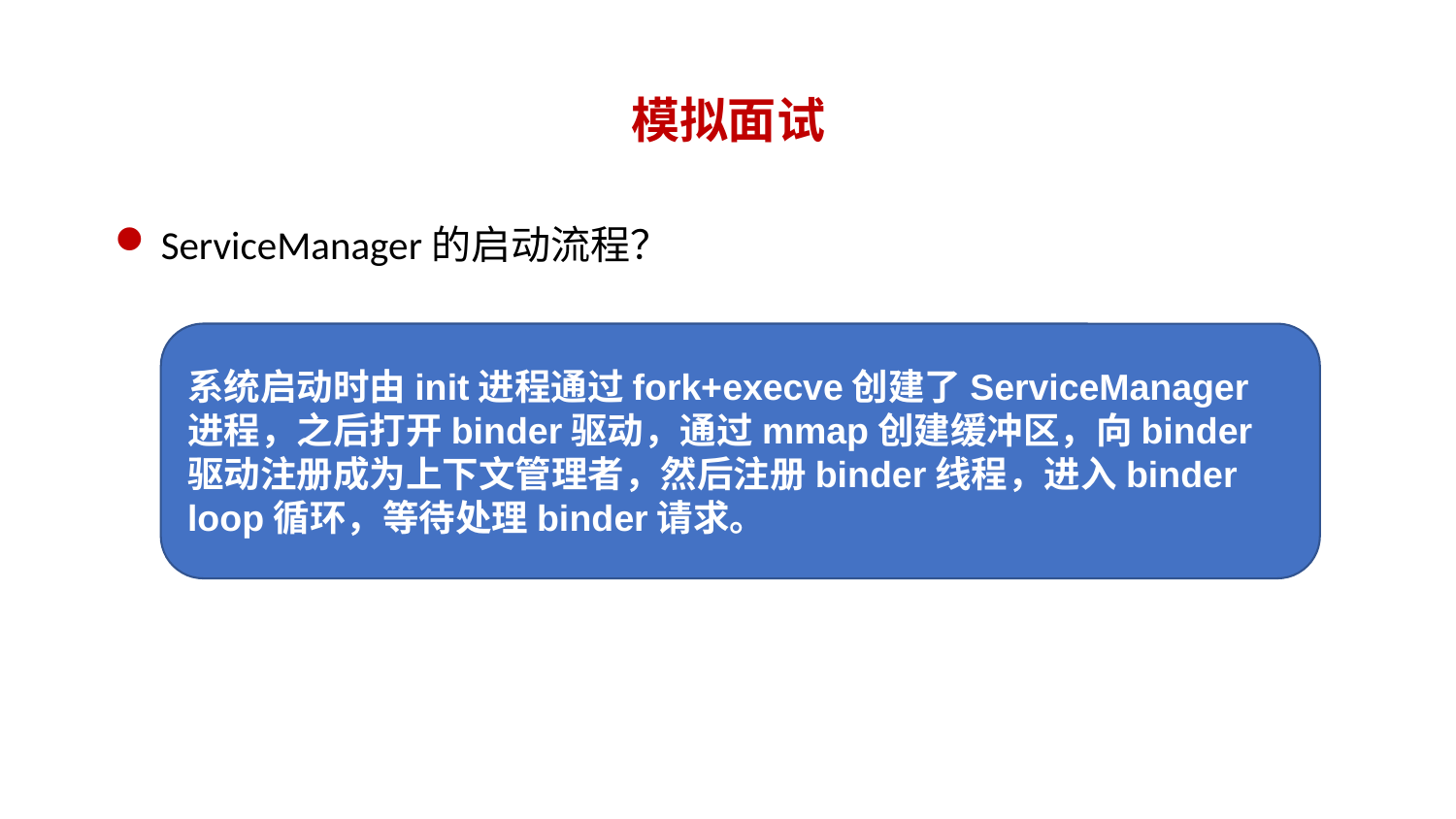

# 模拟面试
 ServiceManager的启动流程？
系统启动时由init进程通过fork+execve创建了ServiceManager进程，之后打开binder驱动，通过mmap创建缓冲区，向binder驱动注册成为上下文管理者，然后注册binder线程，进入binder loop循环，等待处理binder请求。